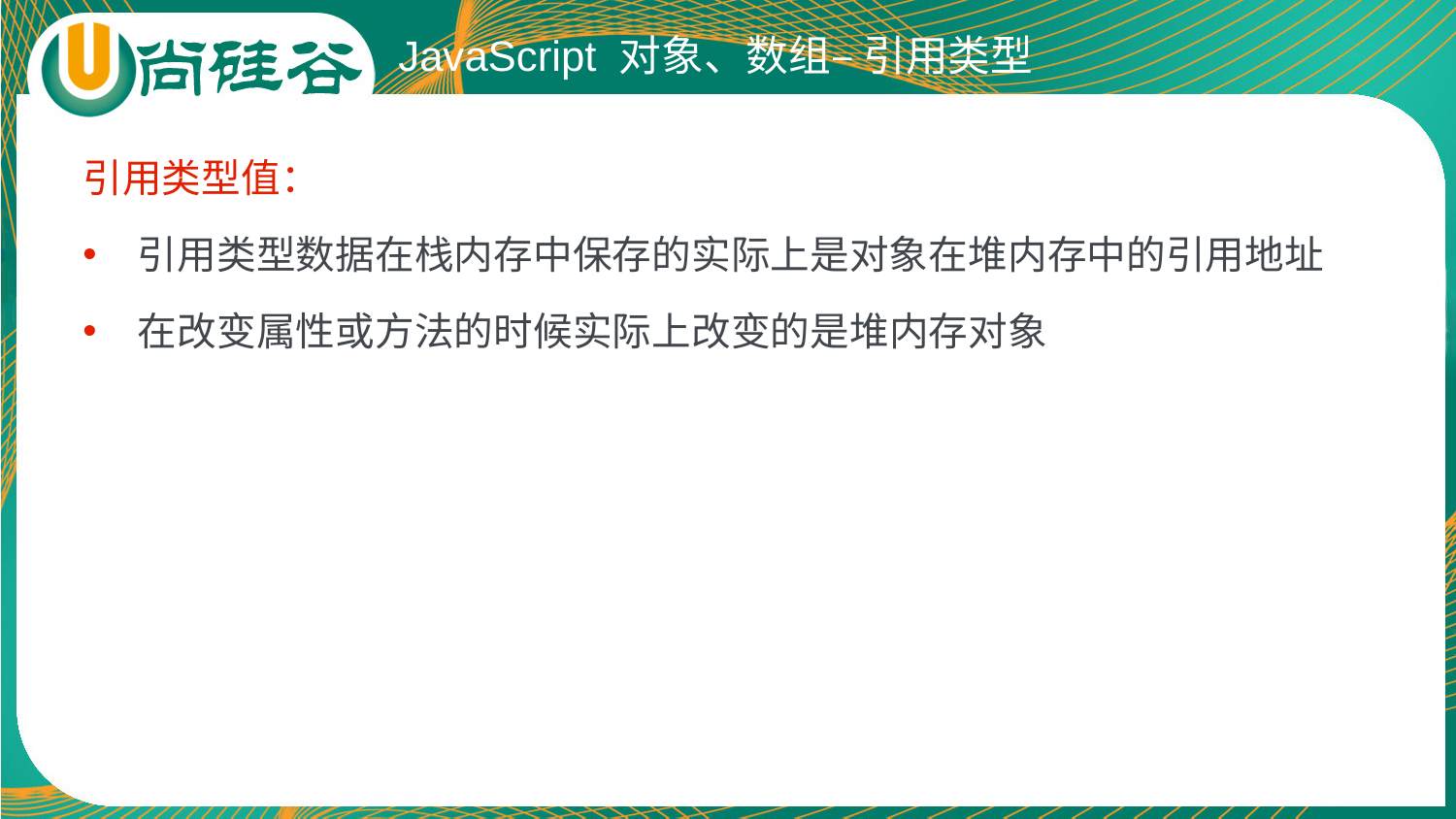

# JavaScript 对象、数组– 引用类型
引用类型值：
引用类型数据在栈内存中保存的实际上是对象在堆内存中的引用地址
在改变属性或方法的时候实际上改变的是堆内存对象